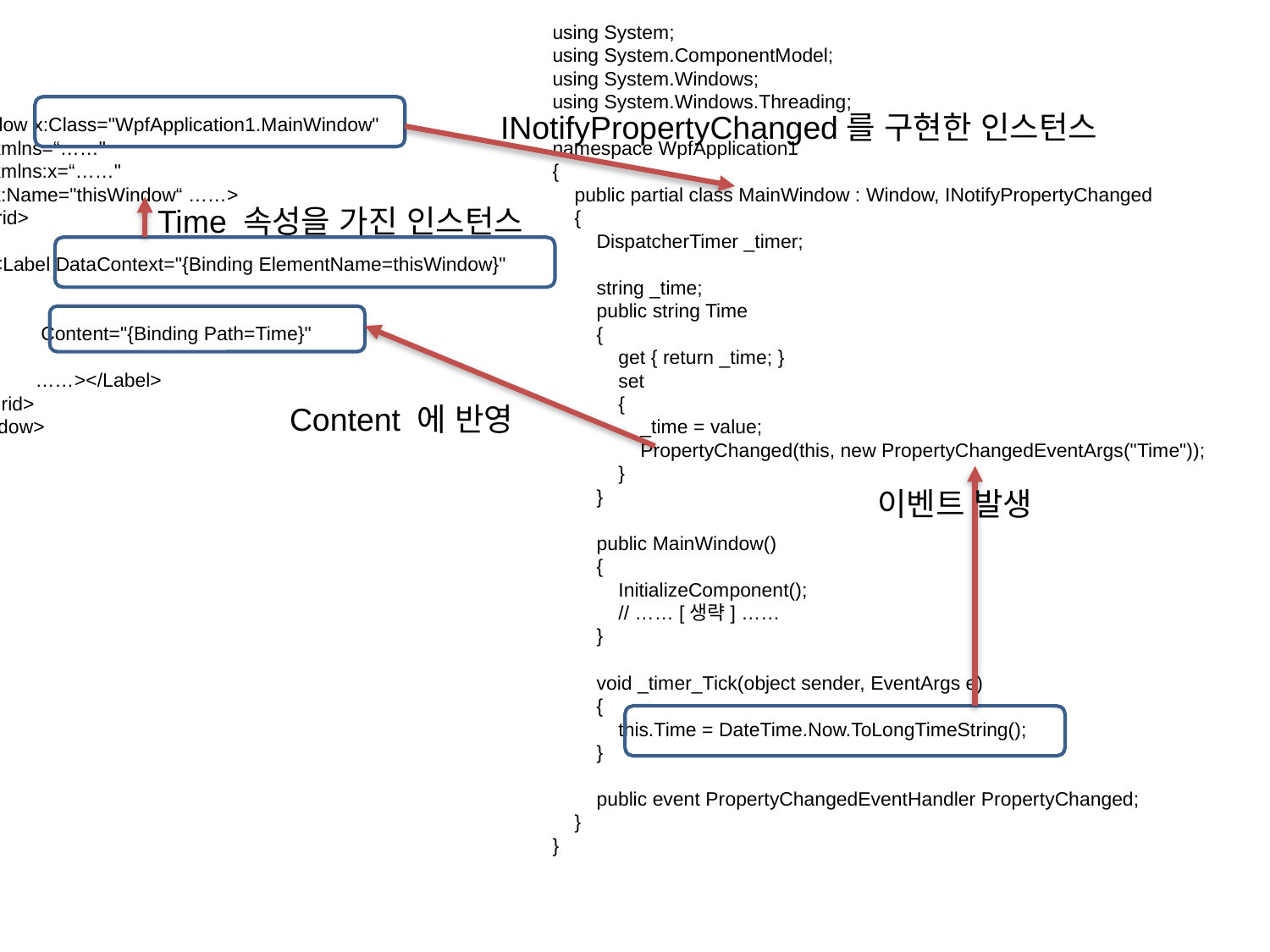

using System;
using System.ComponentModel;
using System.Windows;
using System.Windows.Threading;

namespace WpfApplication1
{
    public partial class MainWindow : Window, INotifyPropertyChanged
    {
        DispatcherTimer _timer;

        string _time;
        public string Time
        {
            get { return _time; }
            set
            {
                _time = value;
                PropertyChanged(this, new PropertyChangedEventArgs("Time"));
            }
        }

        public MainWindow()
        {
            InitializeComponent();
            // …… [생략] ……
        }

        void _timer_Tick(object sender, EventArgs e)
        {
            this.Time = DateTime.Now.ToLongTimeString();
        }

        public event PropertyChangedEventHandler PropertyChanged;
    }
}

INotifyPropertyChanged를 구현한 인스턴스
<Window x:Class="WpfApplication1.MainWindow"
        xmlns=“……"
        xmlns:x=“……"
        x:Name="thisWindow“ ……>
    <Grid>

        <Label DataContext="{Binding ElementName=thisWindow}"

                 Content="{Binding Path=Time}"

                ……></Label>
    </Grid>
</Window>
Time 속성을 가진 인스턴스

Content 에 반영
이벤트 발생